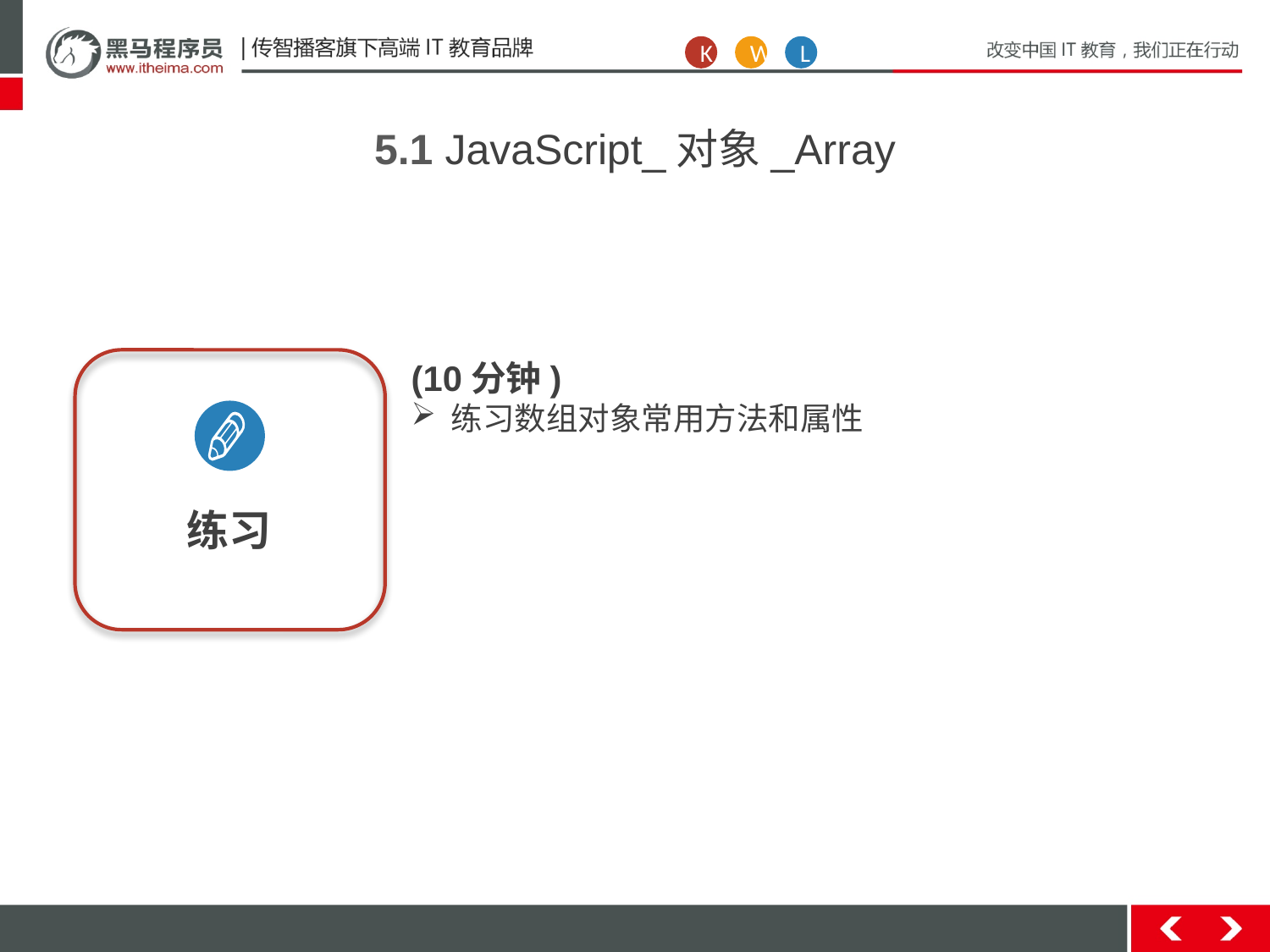

K
W
L
5.1 JavaScript_对象_Array

练习
(10分钟)
练习数组对象常用方法和属性